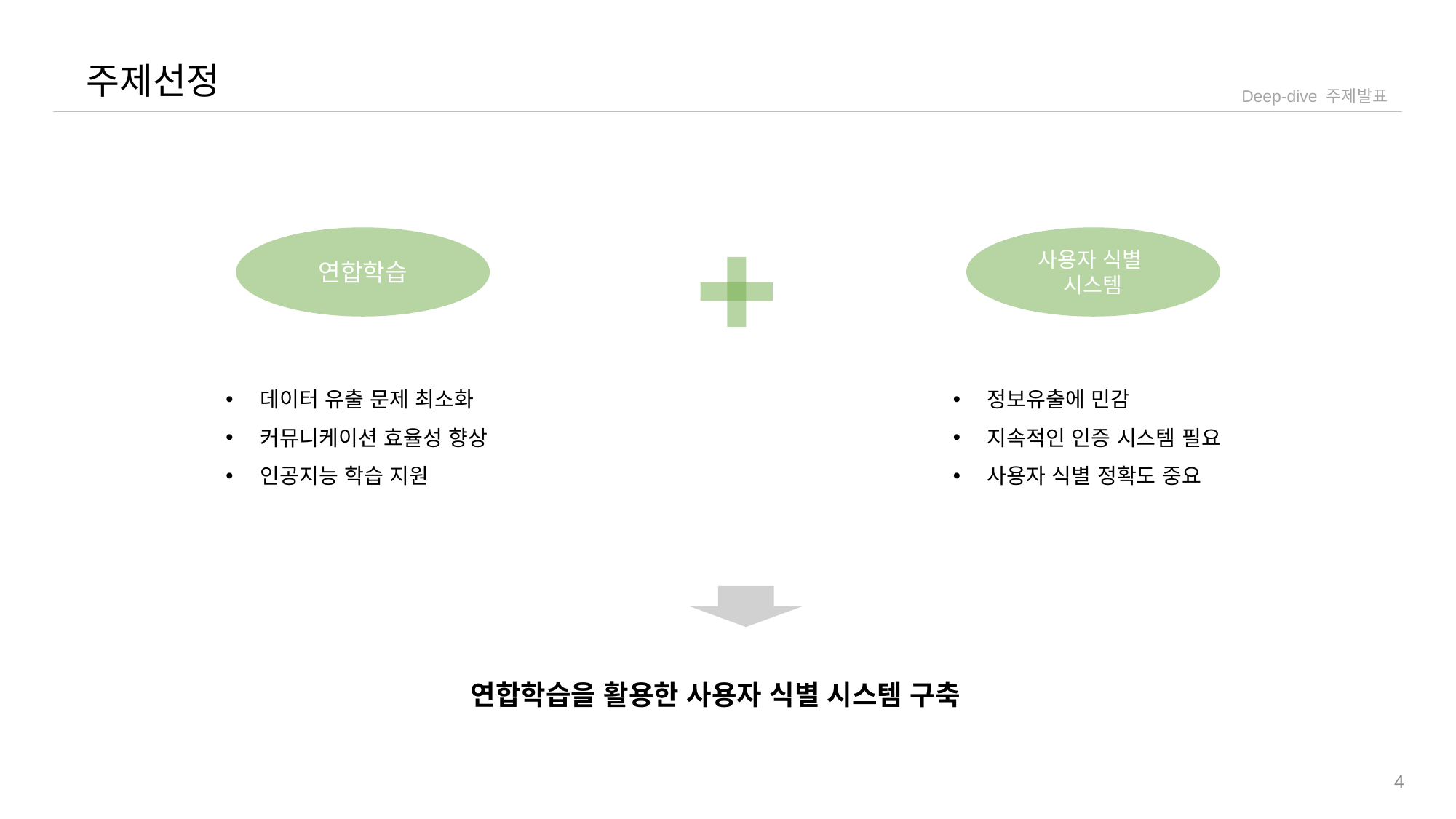

주제선정
Deep-dive 주제발표
연합학습
사용자 식별
시스템

데이터 유출 문제 최소화
커뮤니케이션 효율성 향상
인공지능 학습 지원
정보유출에 민감
지속적인 인증 시스템 필요
사용자 식별 정확도 중요

연합학습을 활용한 사용자 식별 시스템 구축

4